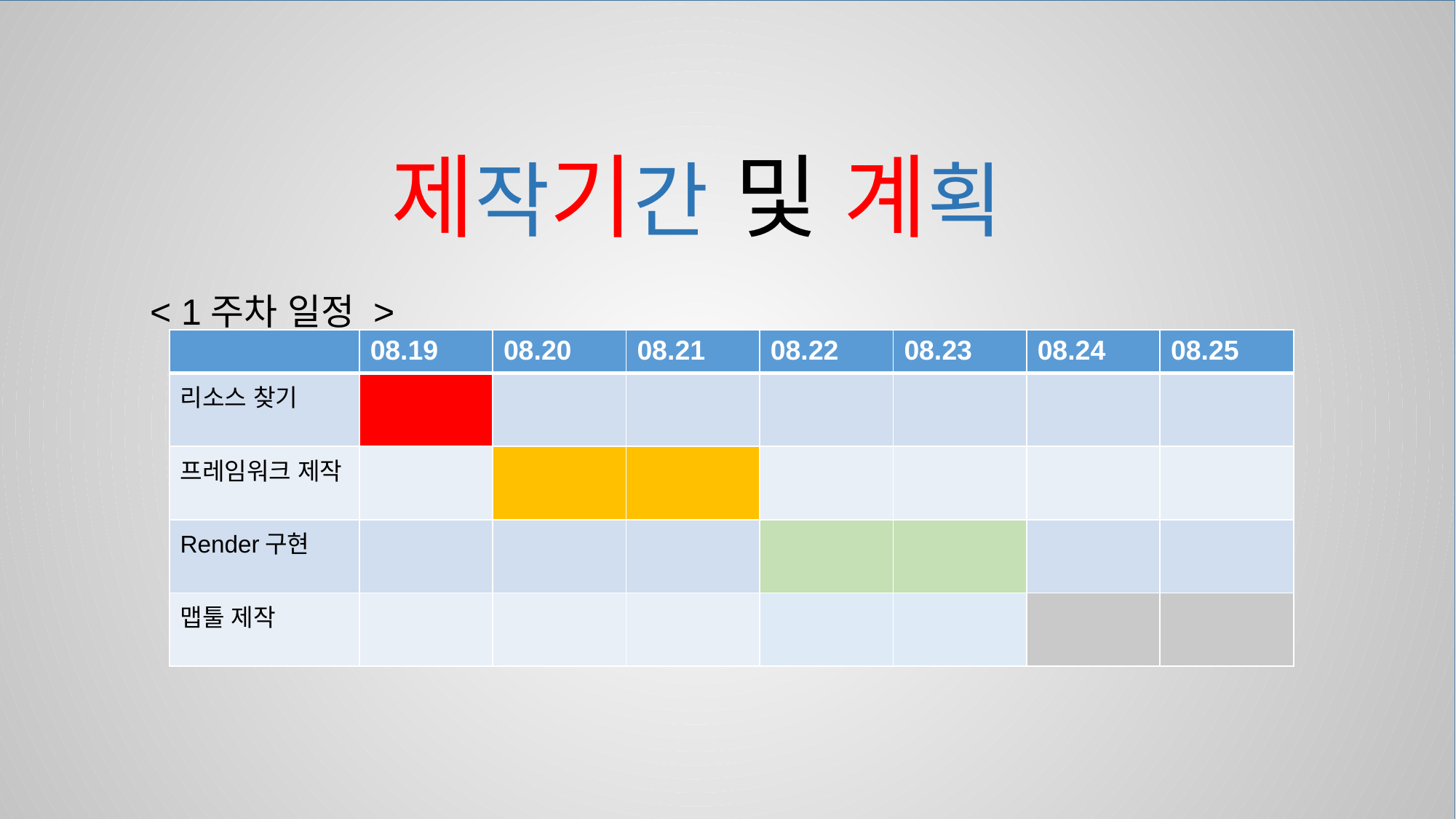

# 제작기간 및 계획
< 1주차 일정 >
|  | 08.19 | 08.20 | 08.21 | 08.22 | 08.23 | 08.24 | 08.25 |
| --- | --- | --- | --- | --- | --- | --- | --- |
| 리소스 찾기 |  |  |  |  |  |  |  |
| 프레임워크 제작 |  |  |  |  |  |  |  |
| Render구현 |  |  |  |  |  |  |  |
| 맵툴 제작 |  |  |  |  |  |  |  |